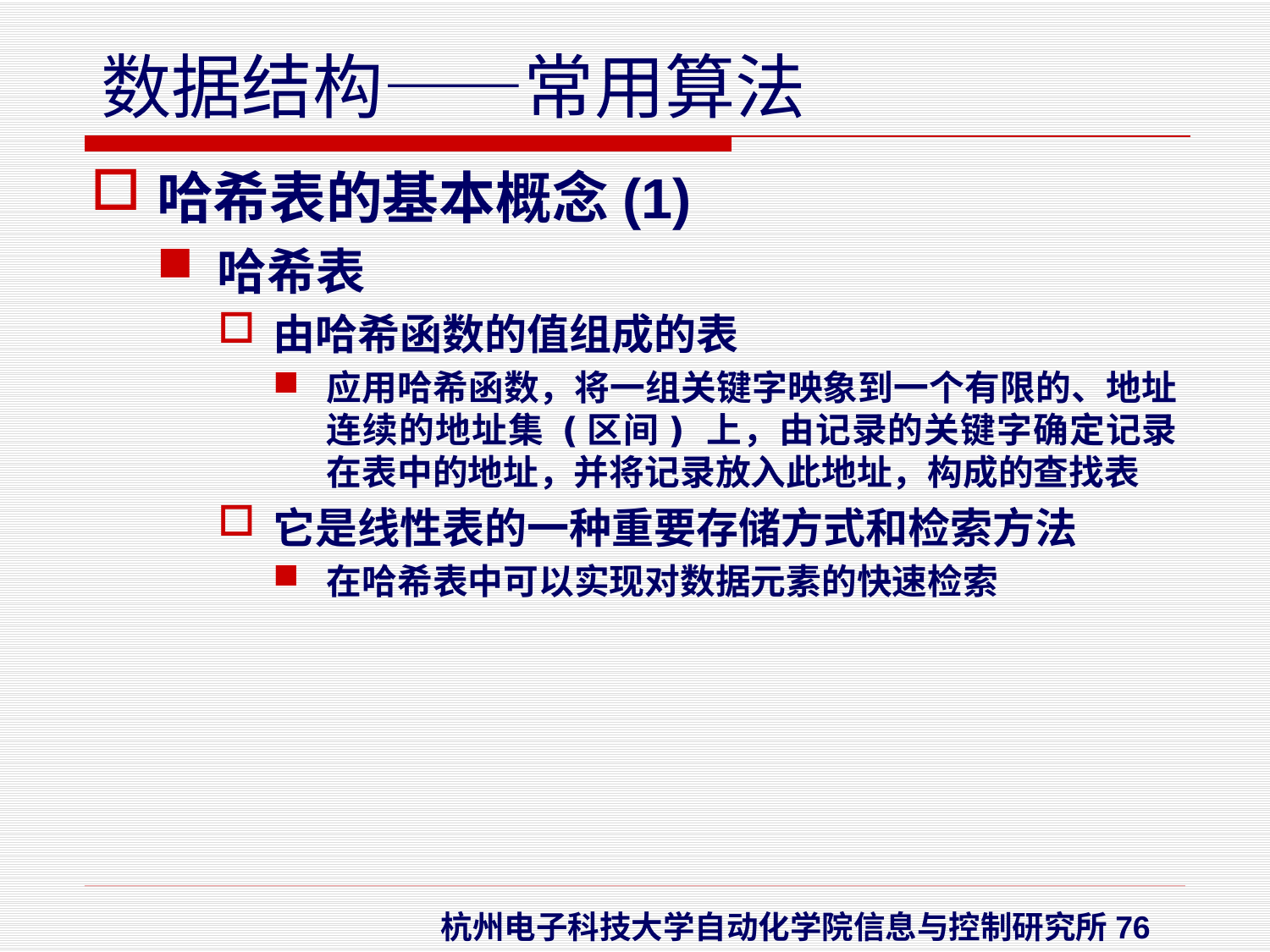

哈希表的基本概念(1)
哈希表
由哈希函数的值组成的表
应用哈希函数，将一组关键字映象到一个有限的、地址连续的地址集 (区间) 上，由记录的关键字确定记录在表中的地址，并将记录放入此地址，构成的查找表
它是线性表的一种重要存储方式和检索方法
在哈希表中可以实现对数据元素的快速检索